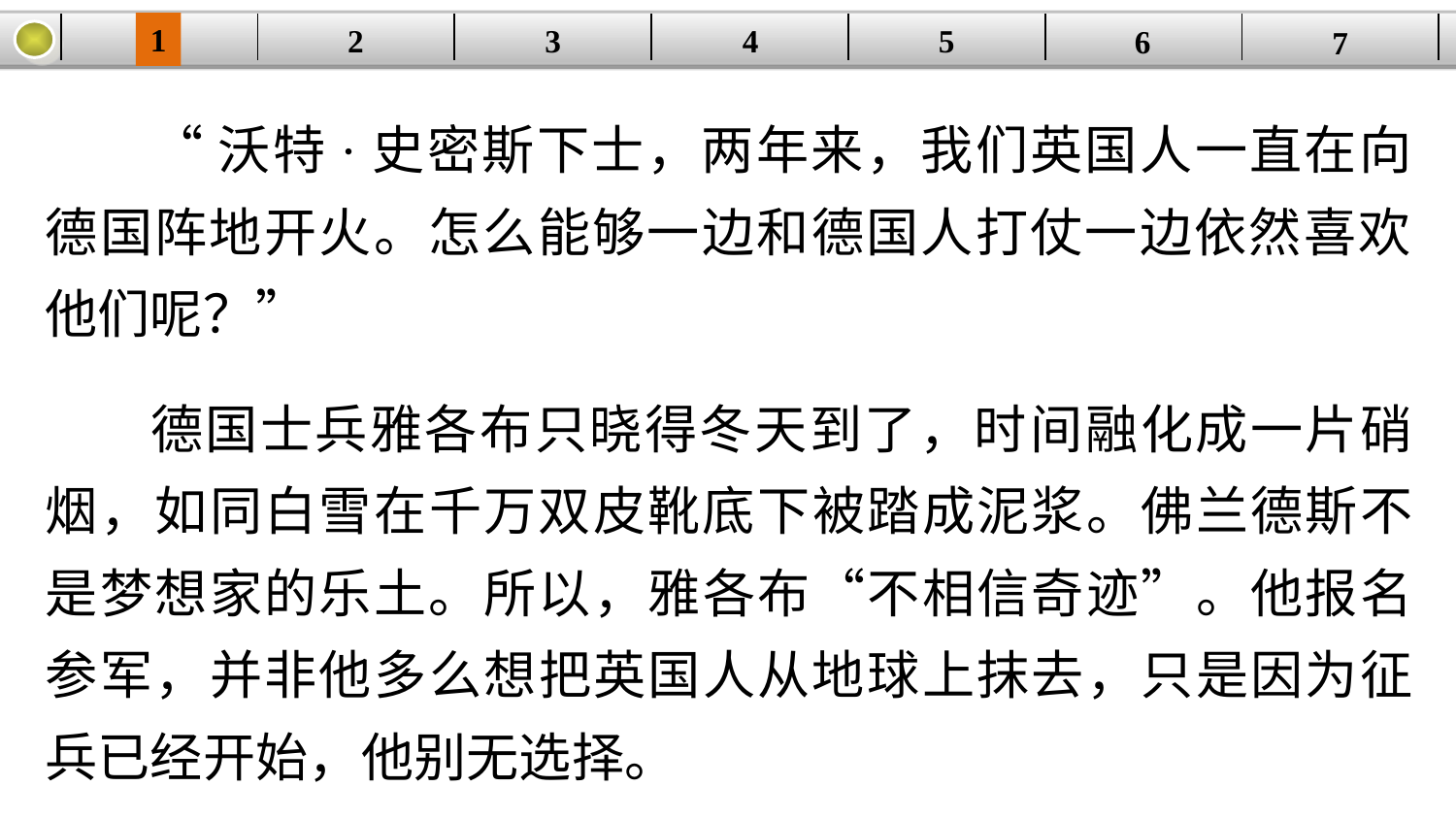

1
5
3
2
|  |  |  |  |  |  |  |
| --- | --- | --- | --- | --- | --- | --- |
4
6
7

“沃特·史密斯下士，两年来，我们英国人一直在向德国阵地开火。怎么能够一边和德国人打仗一边依然喜欢他们呢？”

德国士兵雅各布只晓得冬天到了，时间融化成一片硝烟，如同白雪在千万双皮靴底下被踏成泥浆。佛兰德斯不是梦想家的乐土。所以，雅各布“不相信奇迹”。他报名参军，并非他多么想把英国人从地球上抹去，只是因为征兵已经开始，他别无选择。